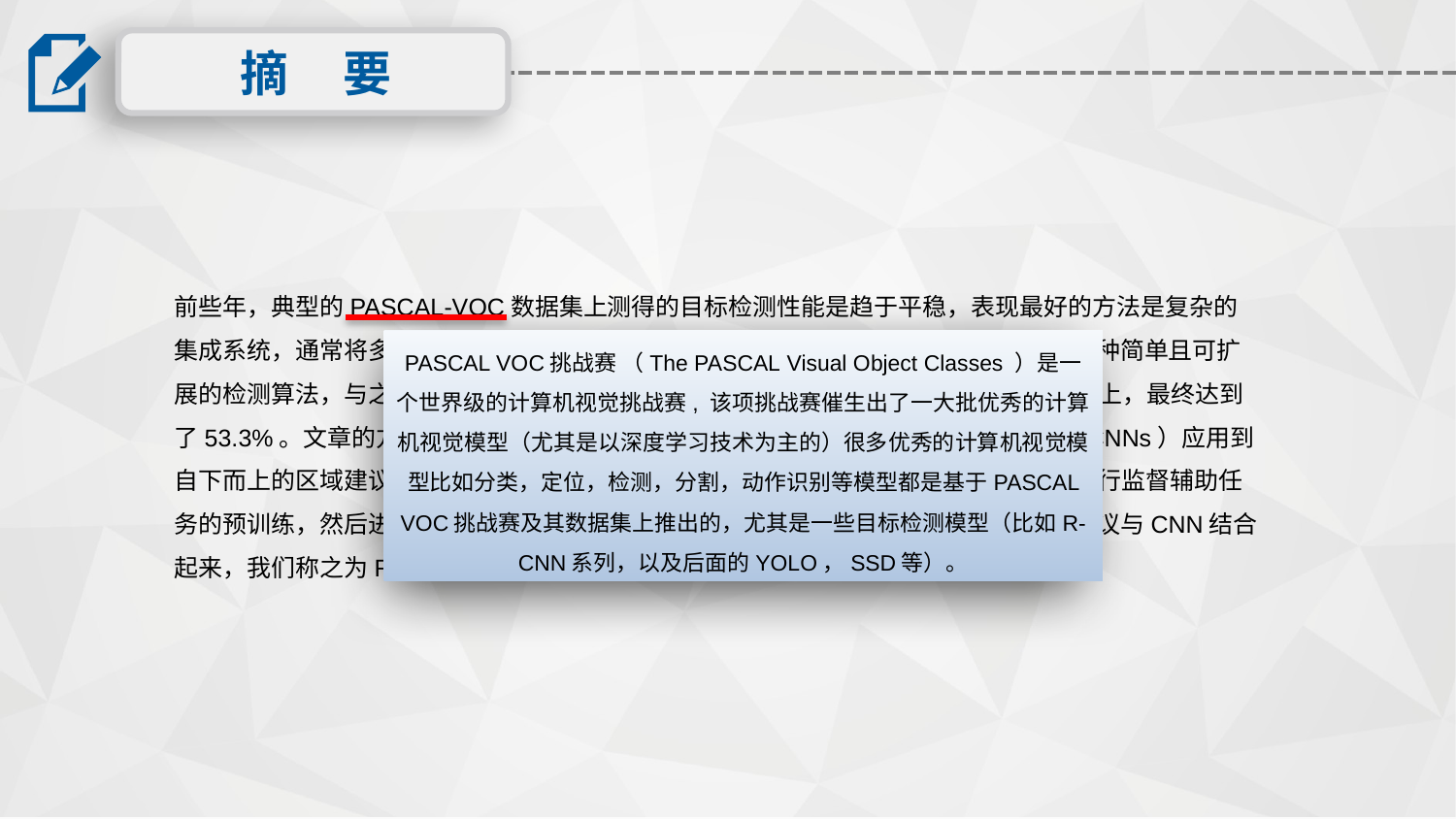

摘     要
前些年，典型的PASCAL-VOC数据集上测得的目标检测性能是趋于平稳，表现最好的方法是复杂的集成系统，通常将多个低级图像特征与高级上下文结合起来。在本文中，作者提出了一种简单且可扩展的检测算法，与之前VOC 2012的最佳结果相比，平均精度（map）提高了30%以上，最终达到了53.3%。文章的方法结合了两个关键的见解：（1）可以将高容量卷积神经网络（CNNs）应用到自下而上的区域建议中，以便本地化和分割对象；（2）当标记的训练数据稀少时，进行监督辅助任务的预训练，然后进行特定领域的微调，这会带来显著的性能提升。由于我们将区域建议与CNN结合起来，我们称之为R-CNN方法：具有CNN特征的区域。
PASCAL VOC挑战赛 （The PASCAL Visual Object Classes ）是一个世界级的计算机视觉挑战赛, 该项挑战赛催生出了一大批优秀的计算机视觉模型（尤其是以深度学习技术为主的）很多优秀的计算机视觉模型比如分类，定位，检测，分割，动作识别等模型都是基于PASCAL VOC挑战赛及其数据集上推出的，尤其是一些目标检测模型（比如R-CNN系列，以及后面的YOLO，SSD等）。